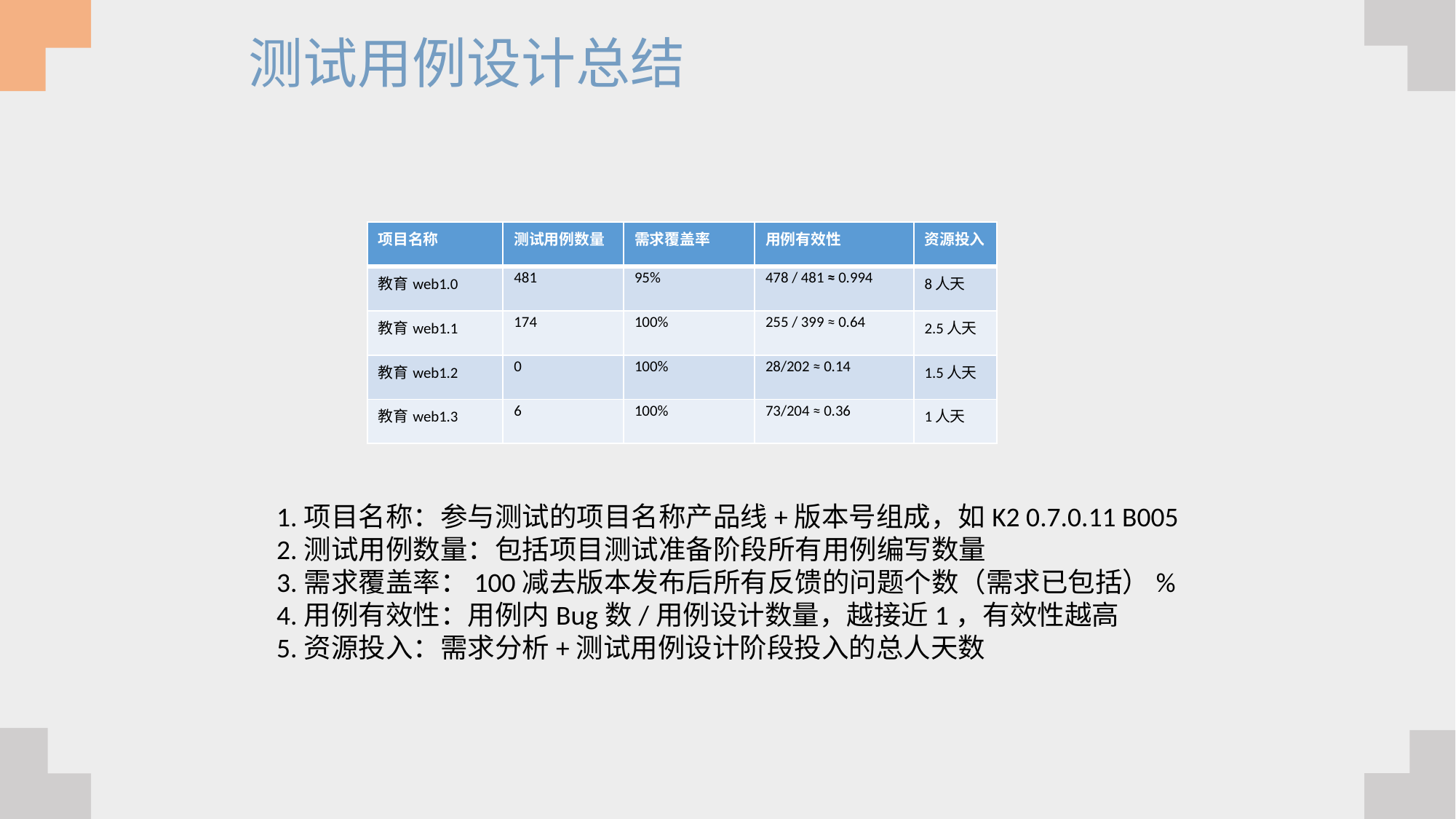

测试用例设计总结
| 项目名称 | 测试用例数量 | 需求覆盖率 | 用例有效性 | 资源投入 |
| --- | --- | --- | --- | --- |
| 教育web1.0 | 481 | 95% | 478 / 481 ≈ 0.994 | 8人天 |
| 教育web1.1 | 174 | 100% | 255 / 399 ≈ 0.64 | 2.5人天 |
| 教育web1.2 | 0 | 100% | 28/202 ≈ 0.14 | 1.5人天 |
| 教育web1.3 | 6 | 100% | 73/204 ≈ 0.36 | 1人天 |
1.项目名称：参与测试的项目名称产品线+版本号组成，如K2 0.7.0.11 B005
2.测试用例数量：包括项目测试准备阶段所有用例编写数量
3.需求覆盖率：100减去版本发布后所有反馈的问题个数（需求已包括）%
4.用例有效性：用例内Bug数/用例设计数量，越接近1，有效性越高
5.资源投入：需求分析+测试用例设计阶段投入的总人天数